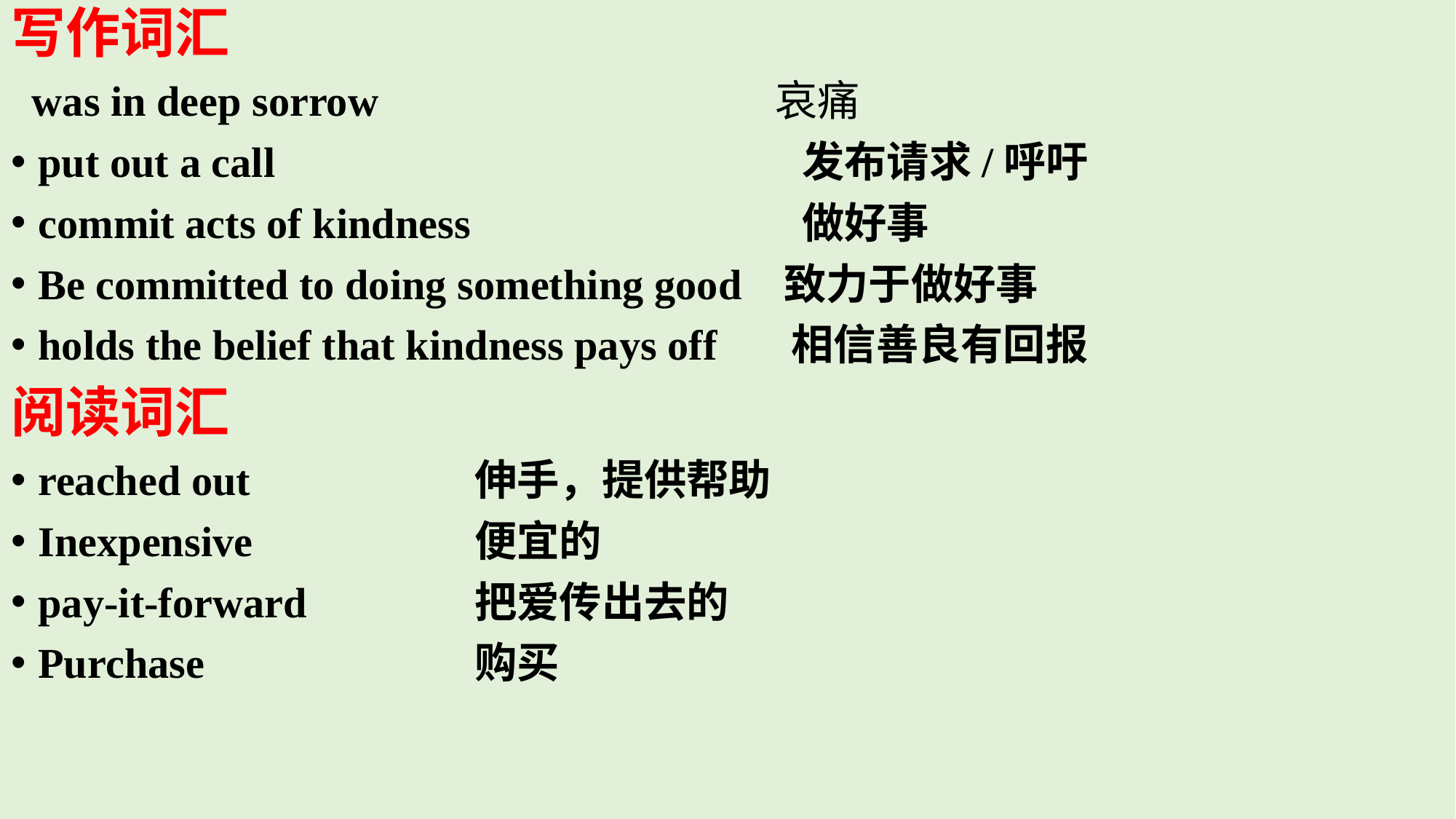

写作词汇
  was in deep sorrow                 		哀痛
put out a call                    			发布请求/呼吁
commit acts of kindness     			做好事
Be committed to doing something good   致力于做好事
holds the belief that kindness pays off      相信善良有回报
阅读词汇
reached out            	伸手，提供帮助
Inexpensive           	便宜的
pay-it-forward		把爱传出去的
Purchase  			购买